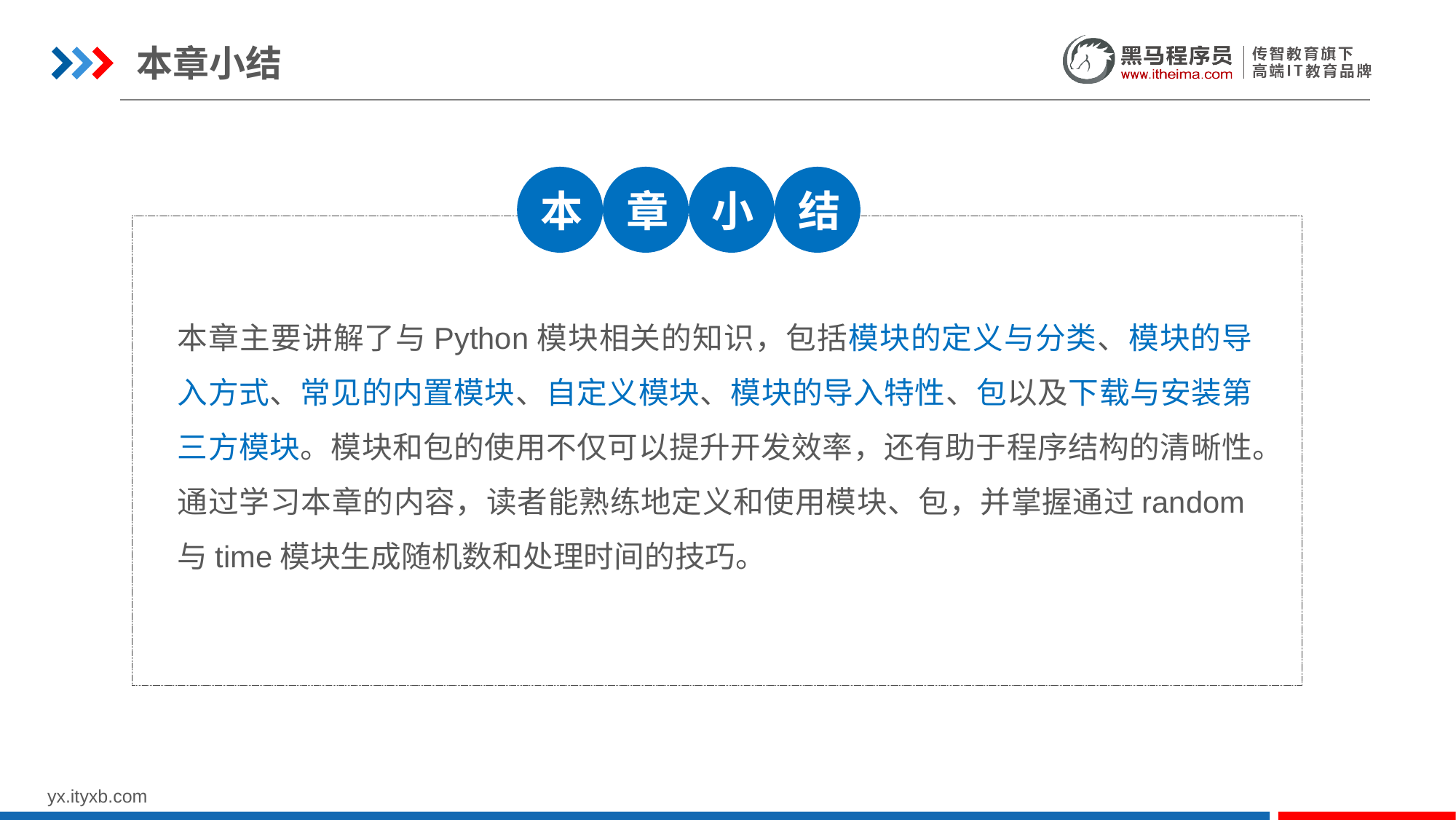

本章小结
本
章
小
结

本章主要讲解了与Python模块相关的知识，包括模块的定义与分类、模块的导入方式、常见的内置模块、自定义模块、模块的导入特性、包以及下载与安装第三方模块。模块和包的使用不仅可以提升开发效率，还有助于程序结构的清晰性。通过学习本章的内容，读者能熟练地定义和使用模块、包，并掌握通过random与time模块生成随机数和处理时间的技巧。